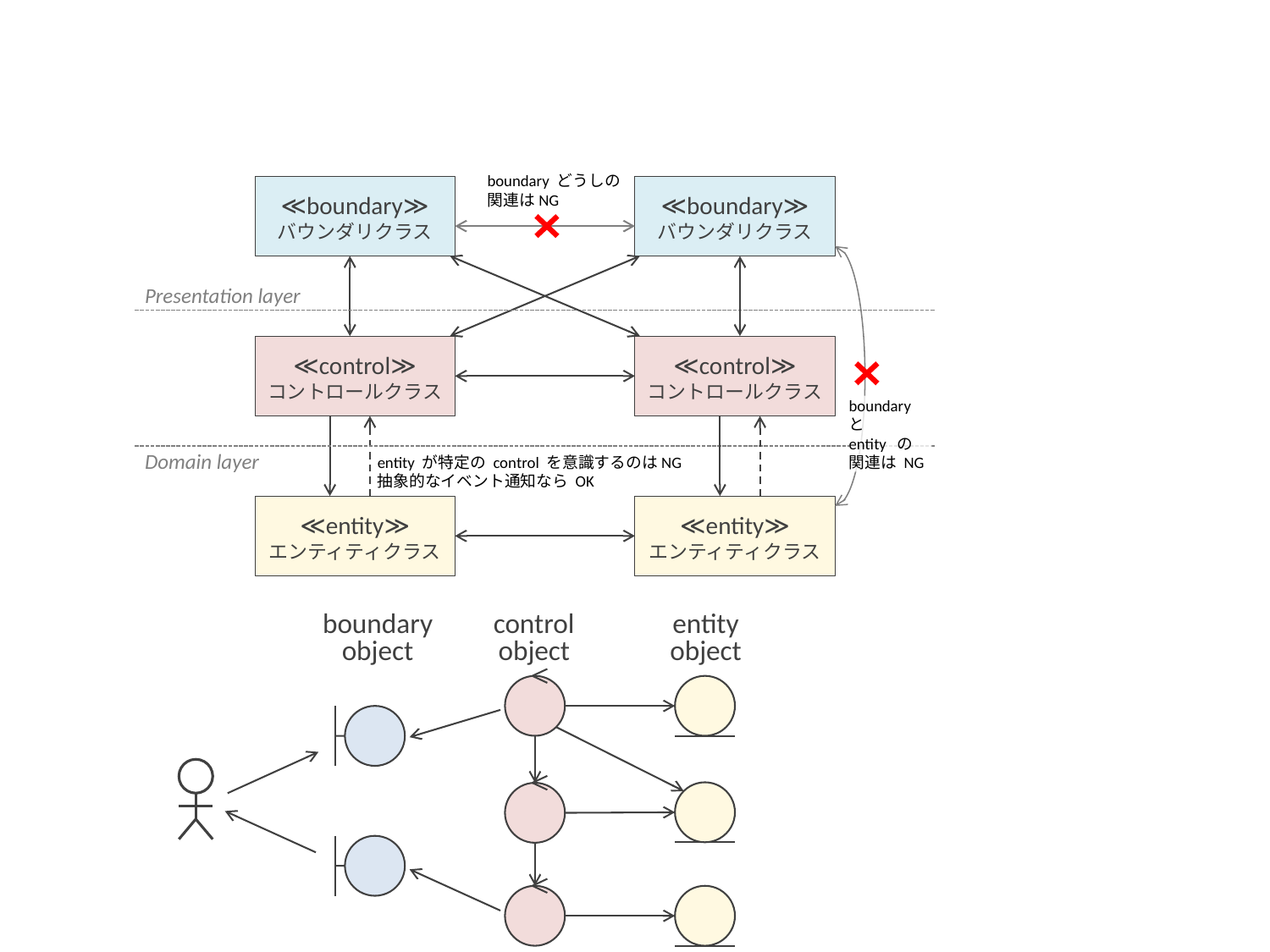

boundary どうしの
関連はNG
≪boundary≫
バウンダリクラス
≪boundary≫
バウンダリクラス

Presentation layer
≪control≫
コントロールクラス

≪control≫
コントロールクラス

boundary と
entity  の
関連は NG

Domain layer
entity が特定の control を意識するのはNG
抽象的なイベント通知なら OK
≪entity≫
エンティティクラス

≪entity≫
エンティティクラス

boundary
object
control
object
entity
object